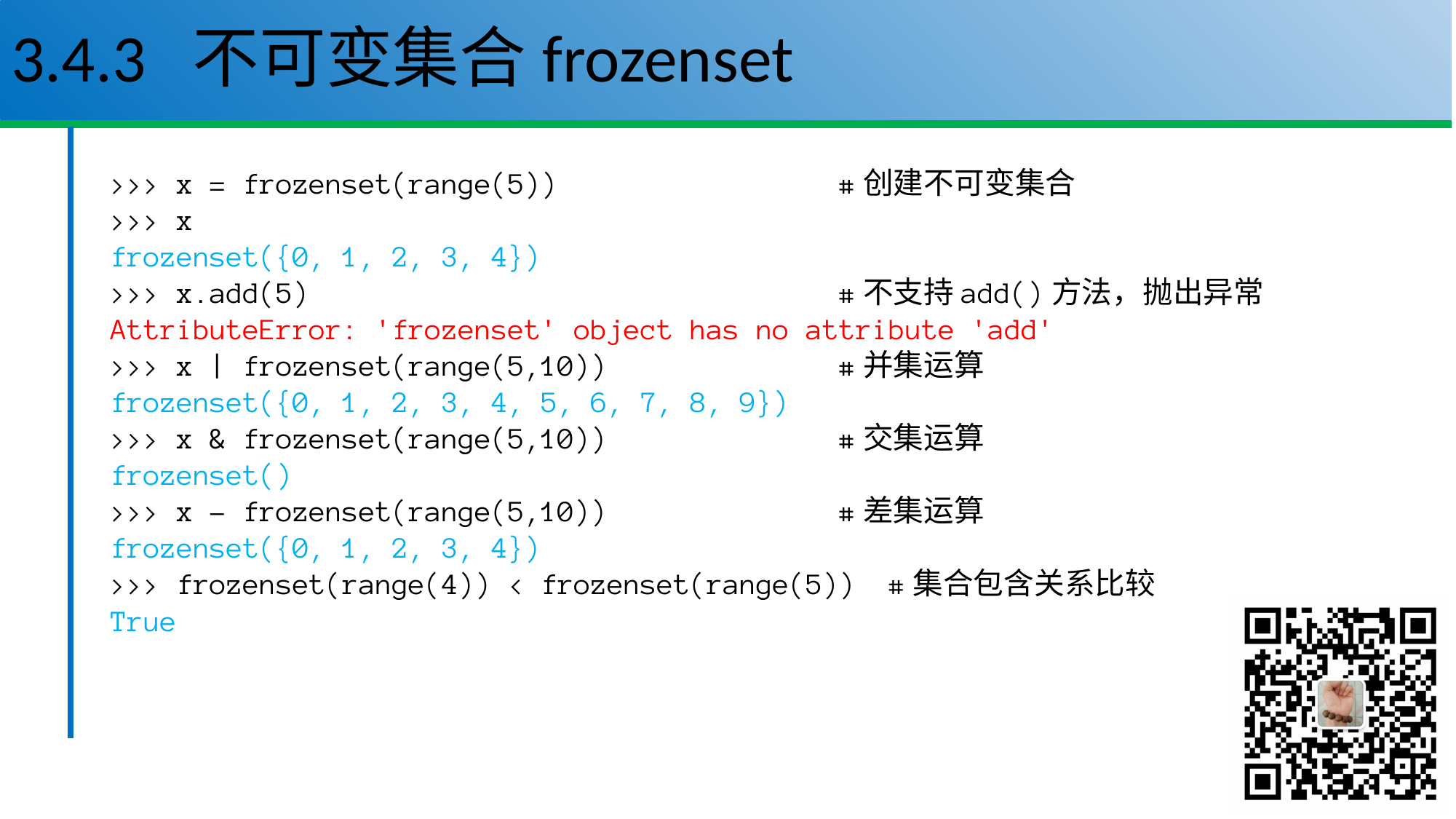

# 3.4.3  不可变集合frozenset
>>> x = frozenset(range(5))                 #创建不可变集合
>>> x
frozenset({0, 1, 2, 3, 4})
>>> x.add(5)                                #不支持add()方法，抛出异常
AttributeError: 'frozenset' object has no attribute 'add'
>>> x | frozenset(range(5,10))              #并集运算
frozenset({0, 1, 2, 3, 4, 5, 6, 7, 8, 9})
>>> x & frozenset(range(5,10))              #交集运算
frozenset()
>>> x - frozenset(range(5,10))              #差集运算
frozenset({0, 1, 2, 3, 4})
>>> frozenset(range(4)) < frozenset(range(5))  #集合包含关系比较
True
72